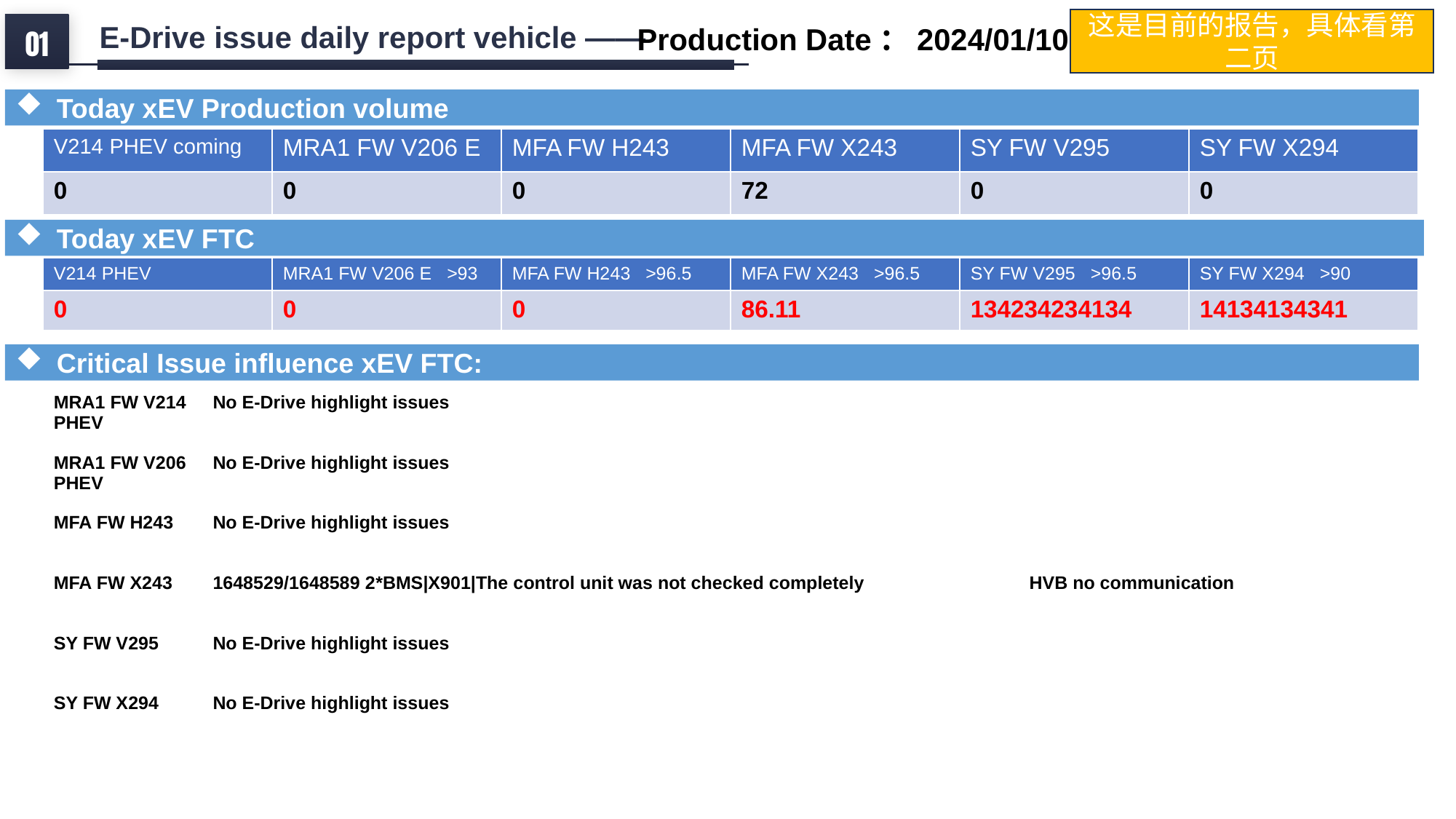

这是目前的报告，具体看第二页
Production Date：2024/01/10
| V214 PHEV coming | MRA1 FW V206 E | MFA FW H243 | MFA FW X243 | SY FW V295 | SY FW X294 |
| --- | --- | --- | --- | --- | --- |
| 0 | 0 | 0 | 72 | 0 | 0 |
| V214 PHEV | MRA1 FW V206 E >93 | MFA FW H243 >96.5 | MFA FW X243 >96.5 | SY FW V295 >96.5 | SY FW X294 >90 |
| --- | --- | --- | --- | --- | --- |
| 0 | 0 | 0 | 86.11 | 134234234134 | 14134134341 |
| MRA1 FW V214 PHEV | No E-Drive highlight issues |  |
| --- | --- | --- |
| MRA1 FW V206 PHEV | No E-Drive highlight issues |  |
| MFA FW H243 | No E-Drive highlight issues |  |
| MFA FW X243 | 1648529/1648589 2\*BMS|X901|The control unit was not checked completely | HVB no communication |
| SY FW V295 | No E-Drive highlight issues |  |
| SY FW X294 | No E-Drive highlight issues |  |